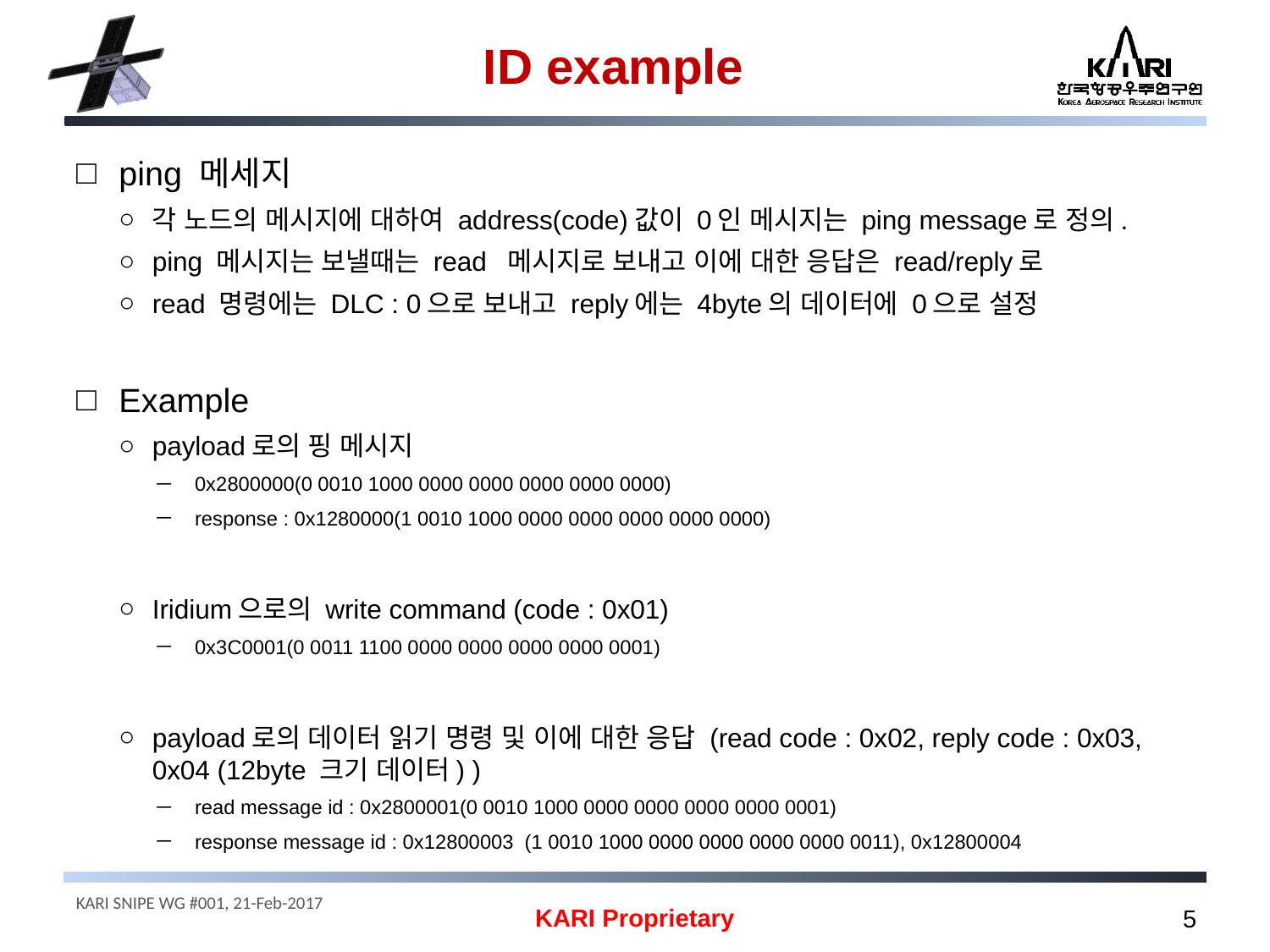

# ID example
ping 메세지
각 노드의 메시지에 대하여 address(code)값이 0인 메시지는 ping message로 정의.
ping 메시지는 보낼때는 read  메시지로 보내고 이에 대한 응답은 read/reply로
read 명령에는 DLC : 0으로 보내고 reply에는 4byte의 데이터에 0으로 설정

Example
payload로의 핑 메시지
0x2800000(0 0010 1000 0000 0000 0000 0000 0000)
response : 0x1280000(1 0010 1000 0000 0000 0000 0000 0000)

Iridium으로의 write command (code : 0x01)
0x3C0001(0 0011 1100 0000 0000 0000 0000 0001)

payload로의 데이터 읽기 명령 및 이에 대한 응답 (read code : 0x02, reply code : 0x03, 0x04 (12byte 크기 데이터) )
read message id : 0x2800001(0 0010 1000 0000 0000 0000 0000 0001)
response message id : 0x12800003  (1 0010 1000 0000 0000 0000 0000 0011), 0x12800004
KARI Proprietary
5